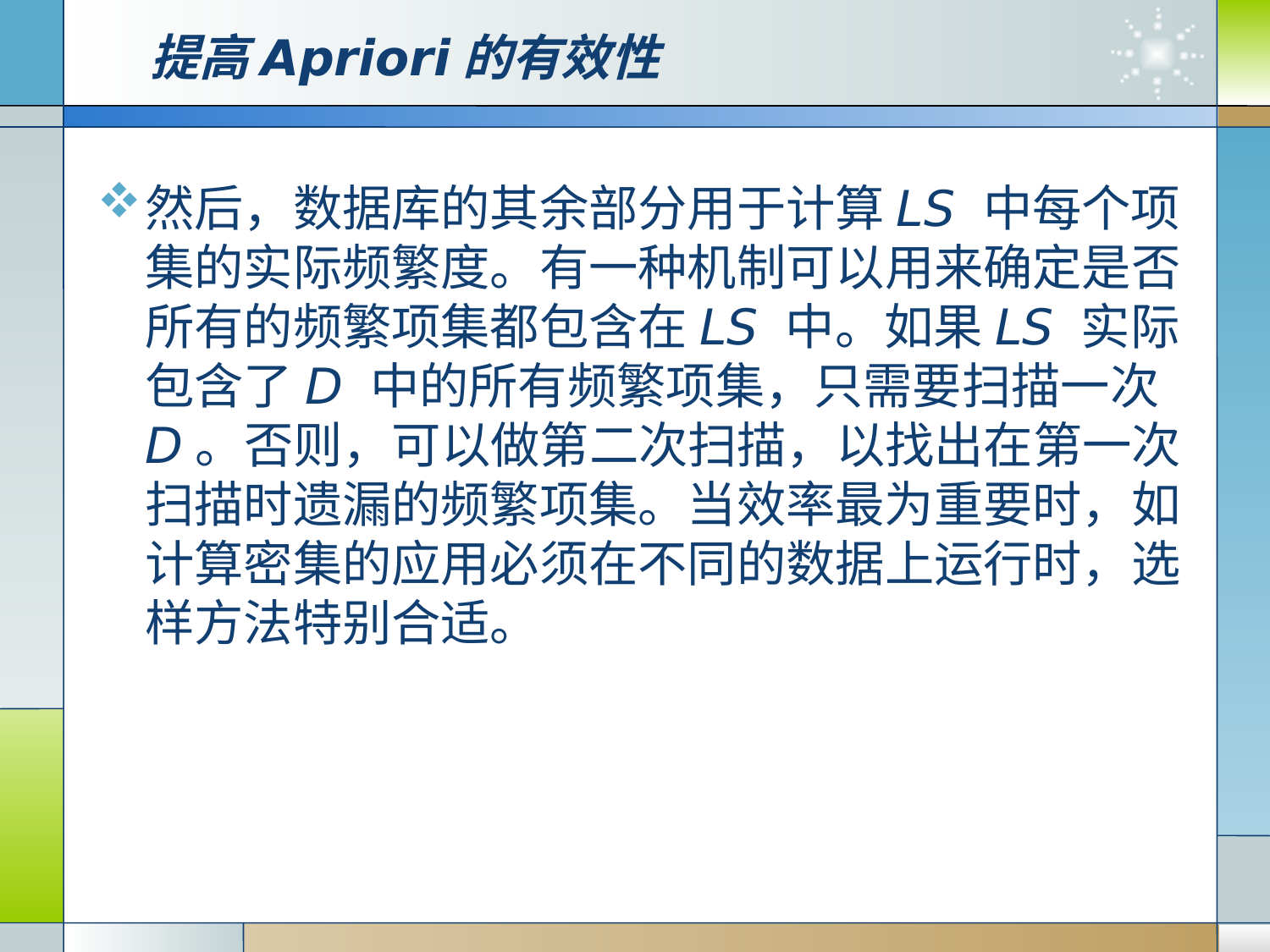

# 提高Apriori的有效性
然后，数据库的其余部分用于计算LS 中每个项集的实际频繁度。有一种机制可以用来确定是否所有的频繁项集都包含在LS 中。如果LS 实际包含了D 中的所有频繁项集，只需要扫描一次D。否则，可以做第二次扫描，以找出在第一次扫描时遗漏的频繁项集。当效率最为重要时，如计算密集的应用必须在不同的数据上运行时，选样方法特别合适。